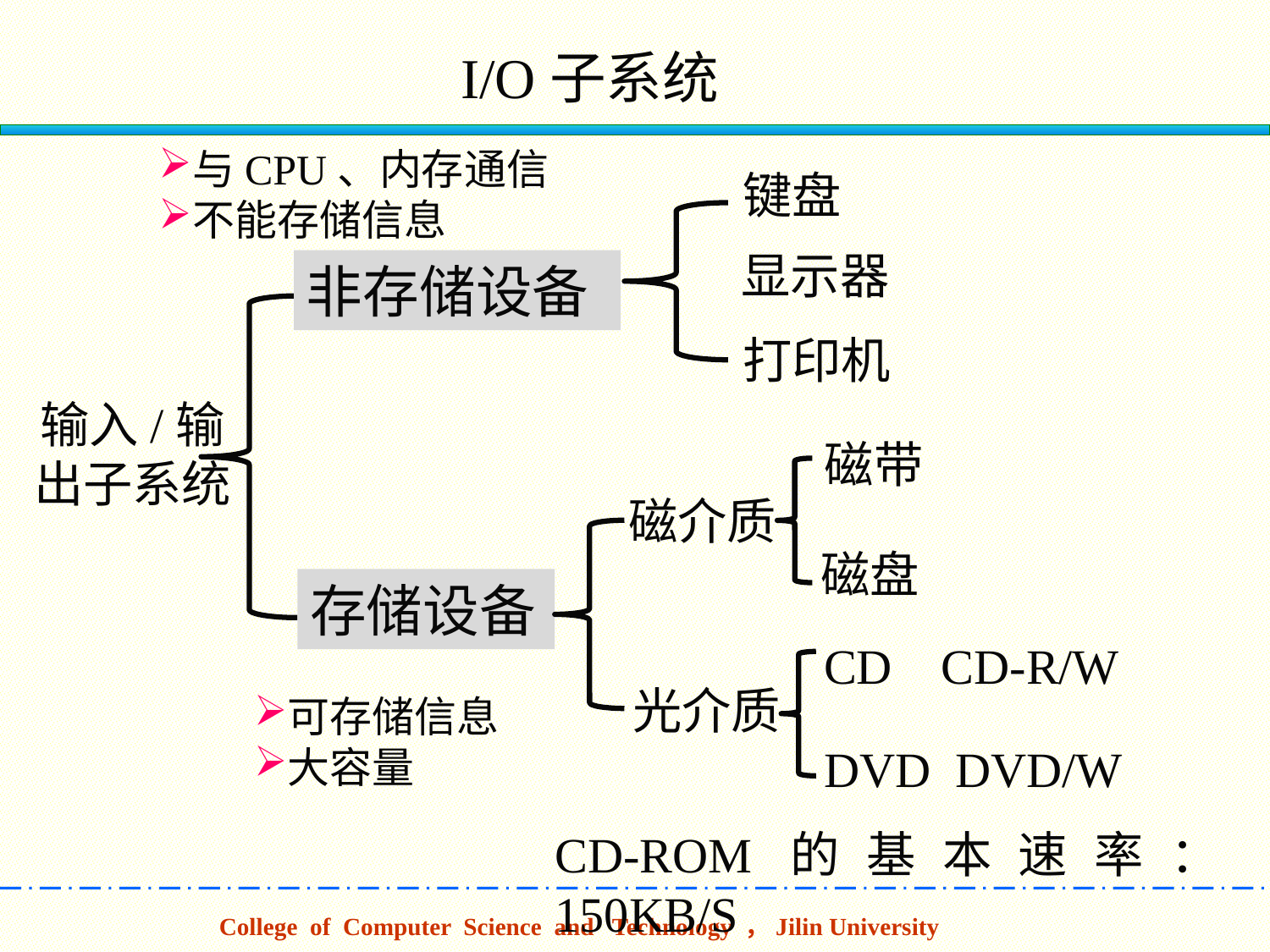

I/O子系统
与CPU、内存通信
不能存储信息
键盘

显示器
非存储设备

打印机
输入/输出子系统
磁带

磁介质

磁盘
存储设备
CD    CD-R/W

光介质
可存储信息
大容量
DVD  DVD/W
CD-ROM的基本速率：150KB/S